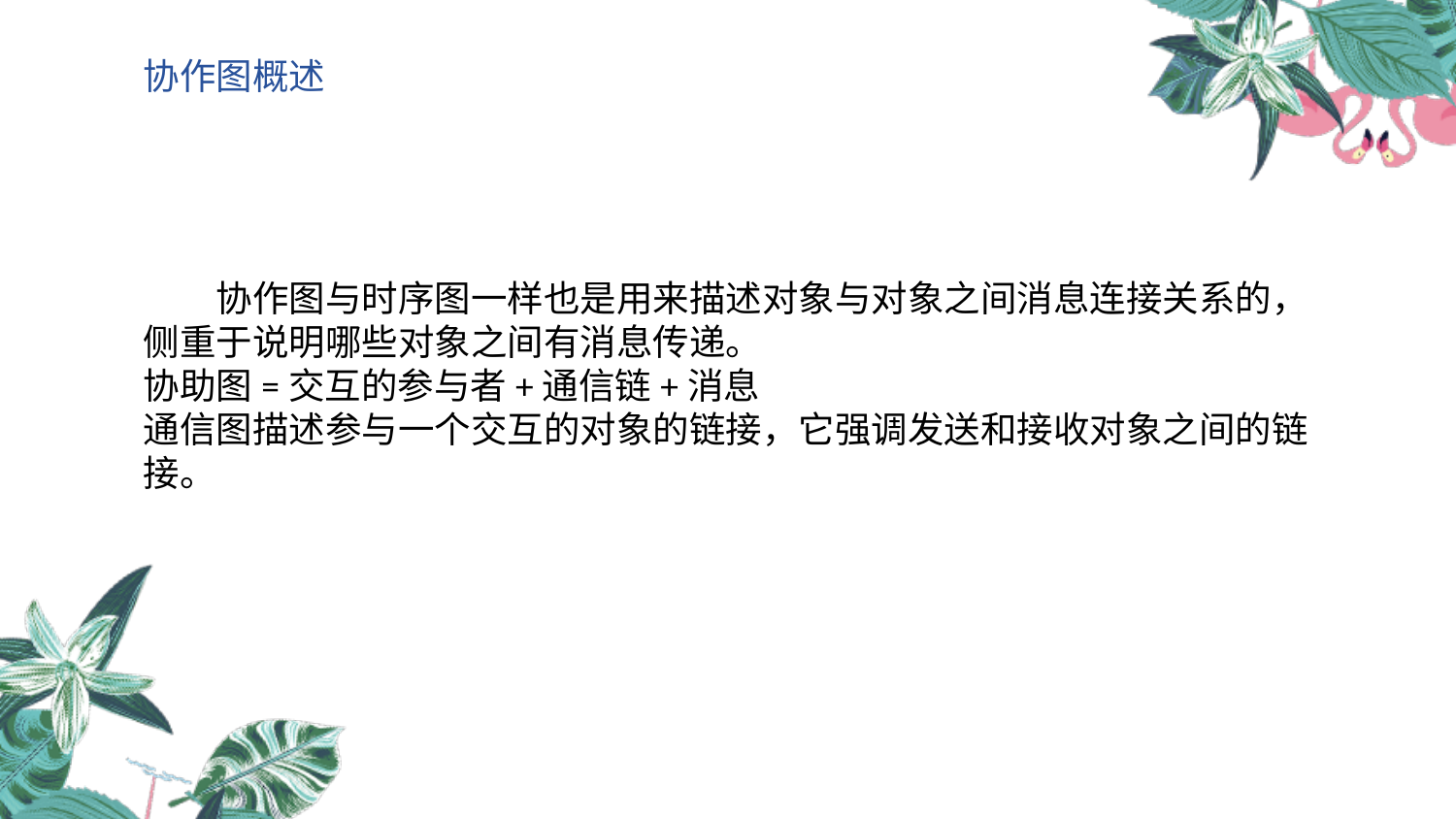

协作图概述
　　协作图与时序图一样也是用来描述对象与对象之间消息连接关系的，侧重于说明哪些对象之间有消息传递。
协助图=交互的参与者+通信链+消息
通信图描述参与一个交互的对象的链接，它强调发送和接收对象之间的链接。